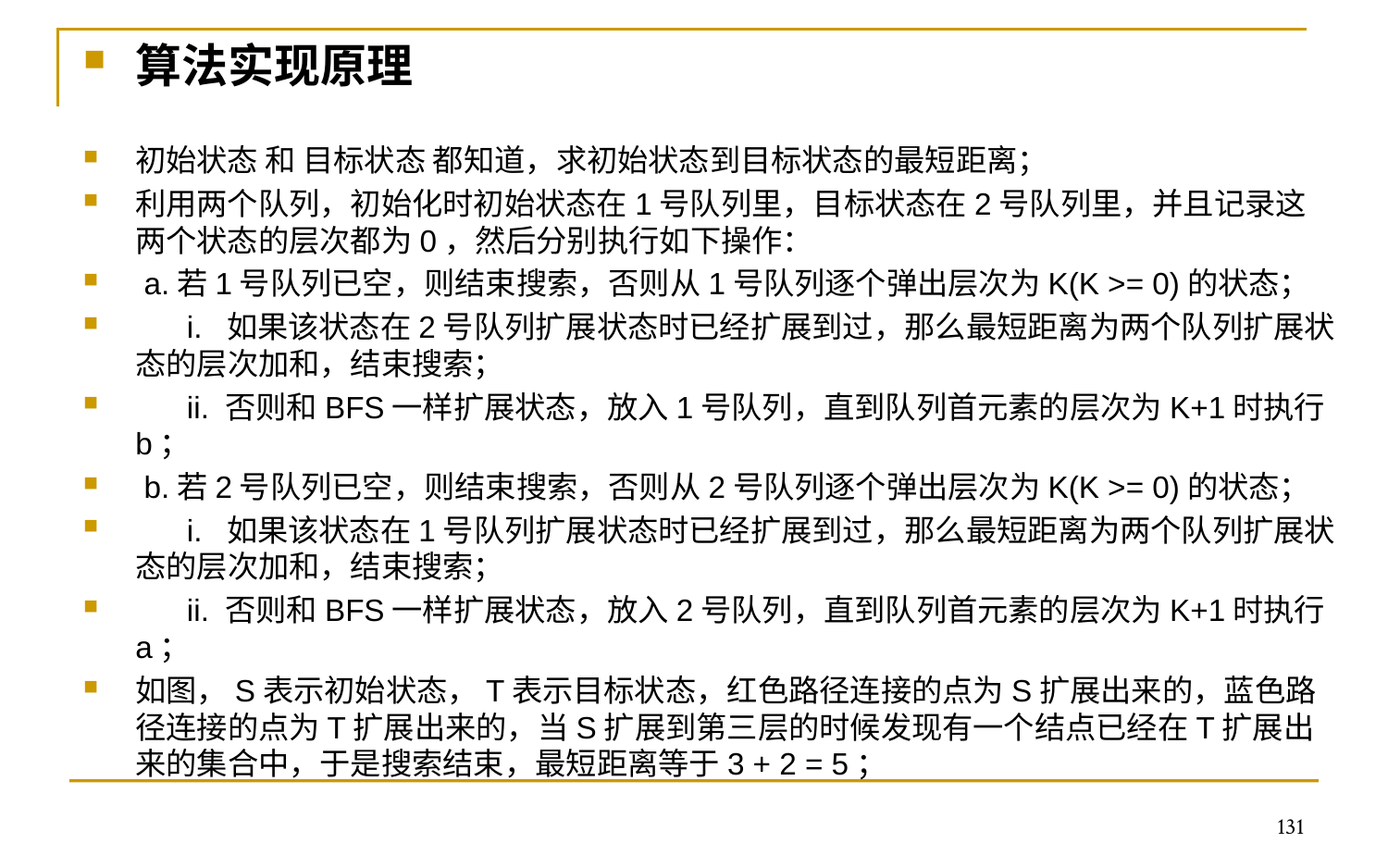

算法实现原理

初始状态 和 目标状态 都知道，求初始状态到目标状态的最短距离；
利用两个队列，初始化时初始状态在1号队列里，目标状态在2号队列里，并且记录这两个状态的层次都为0，然后分别执行如下操作：
 a.若1号队列已空，则结束搜索，否则从1号队列逐个弹出层次为K(K >= 0)的状态；
      i.  如果该状态在2号队列扩展状态时已经扩展到过，那么最短距离为两个队列扩展状态的层次加和，结束搜索；
      ii. 否则和BFS一样扩展状态，放入1号队列，直到队列首元素的层次为K+1时执行b；
 b.若2号队列已空，则结束搜索，否则从2号队列逐个弹出层次为K(K >= 0)的状态；
      i.  如果该状态在1号队列扩展状态时已经扩展到过，那么最短距离为两个队列扩展状态的层次加和，结束搜索；
      ii. 否则和BFS一样扩展状态，放入2号队列，直到队列首元素的层次为K+1时执行a；
如图，S表示初始状态，T表示目标状态，红色路径连接的点为S扩展出来的，蓝色路径连接的点为T扩展出来的，当S扩展到第三层的时候发现有一个结点已经在T扩展出来的集合中，于是搜索结束，最短距离等于3 + 2 = 5；

131